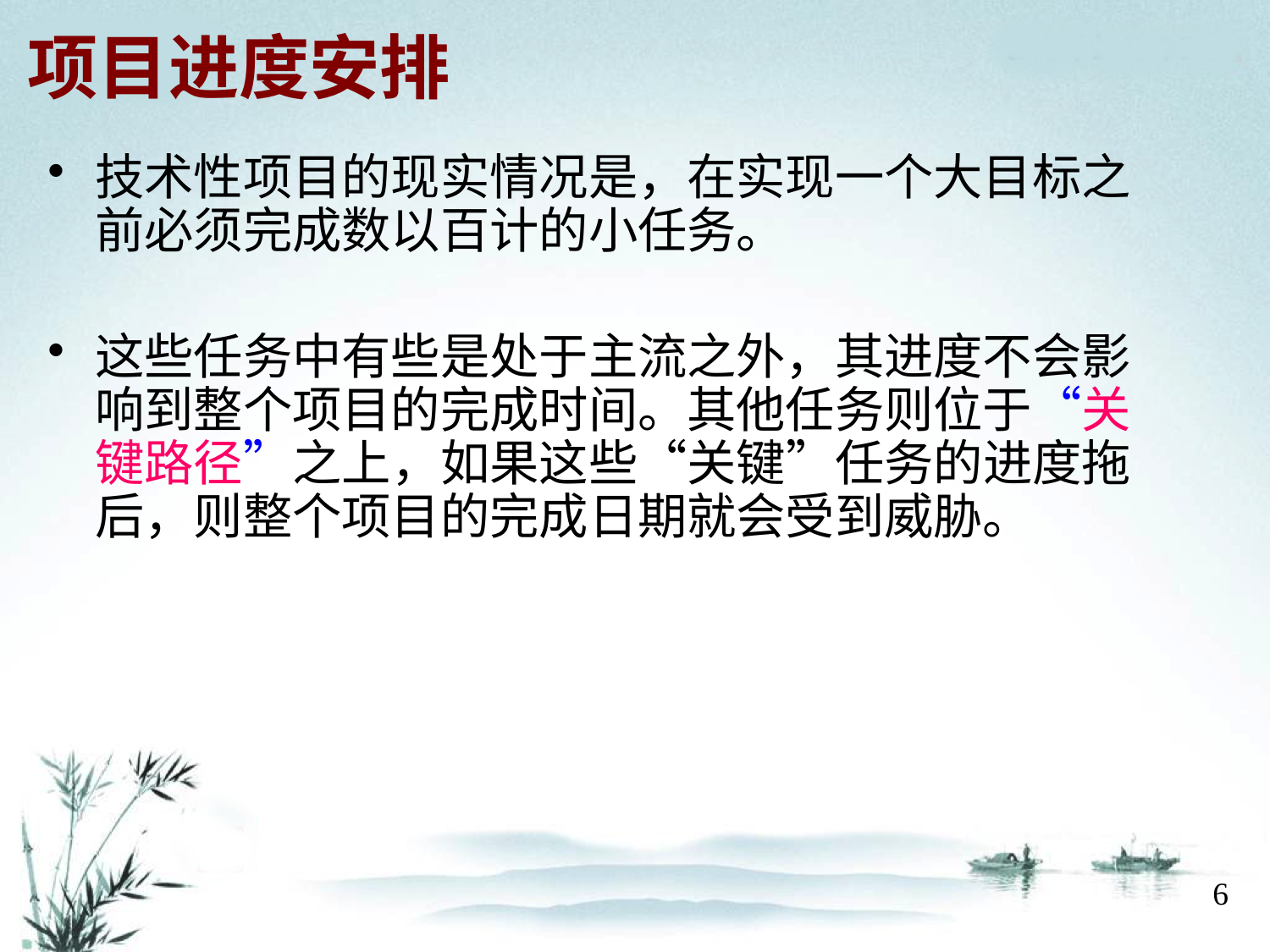

# 项目进度安排
技术性项目的现实情况是，在实现一个大目标之前必须完成数以百计的小任务。

这些任务中有些是处于主流之外，其进度不会影响到整个项目的完成时间。其他任务则位于“关键路径”之上，如果这些“关键”任务的进度拖后，则整个项目的完成日期就会受到威胁。

6